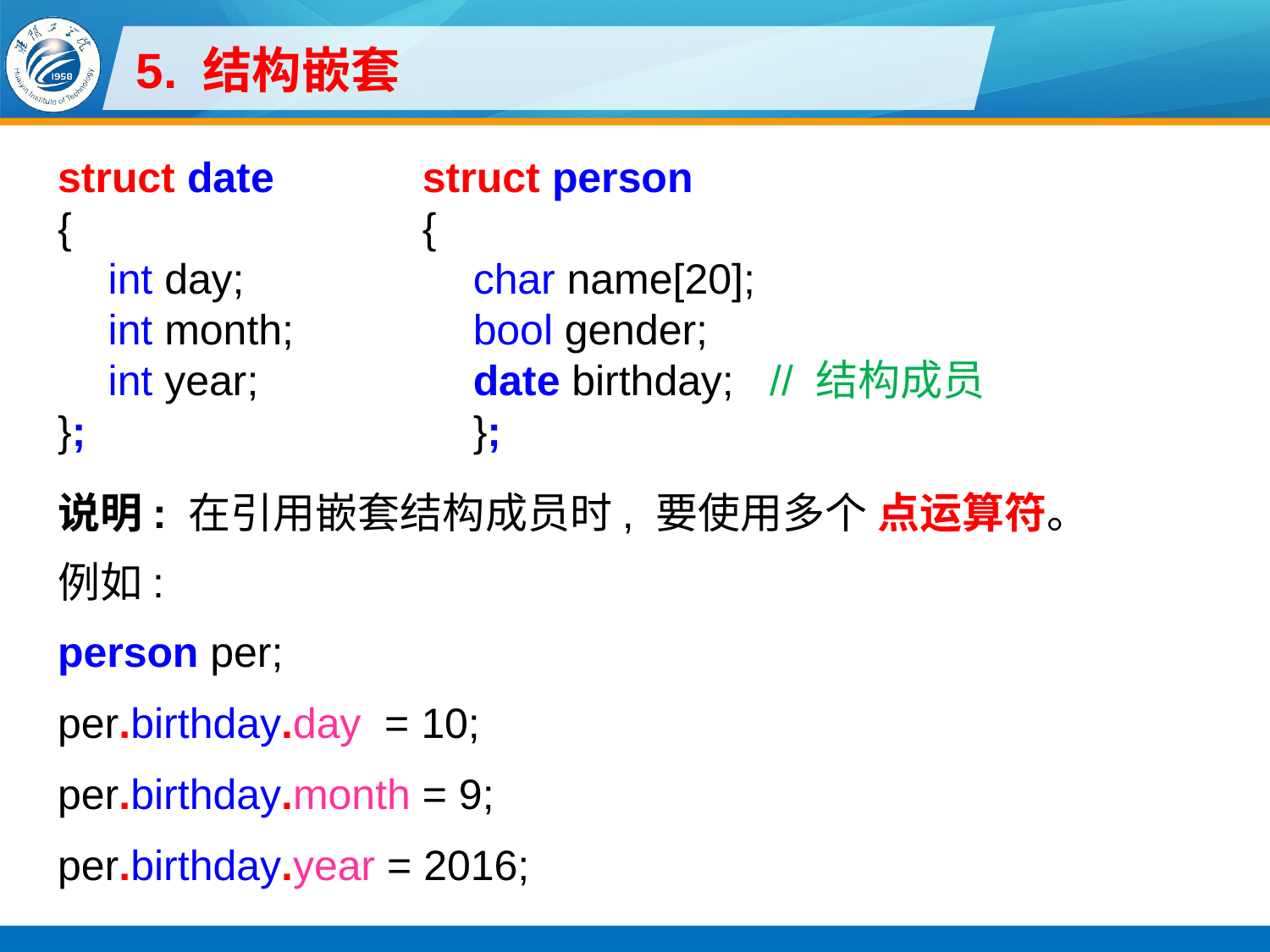

# 5. 结构嵌套
struct date
{
int day;
int month;
int year;
};
说明: 在引用嵌套结构成员时, 要使用多个 点运算符。
例如:
person per;
per.birthday.day  = 10;
per.birthday.month = 9;
per.birthday.year = 2016;

struct person
{
char name[20];
bool gender;
date birthday;   // 结构成员
};